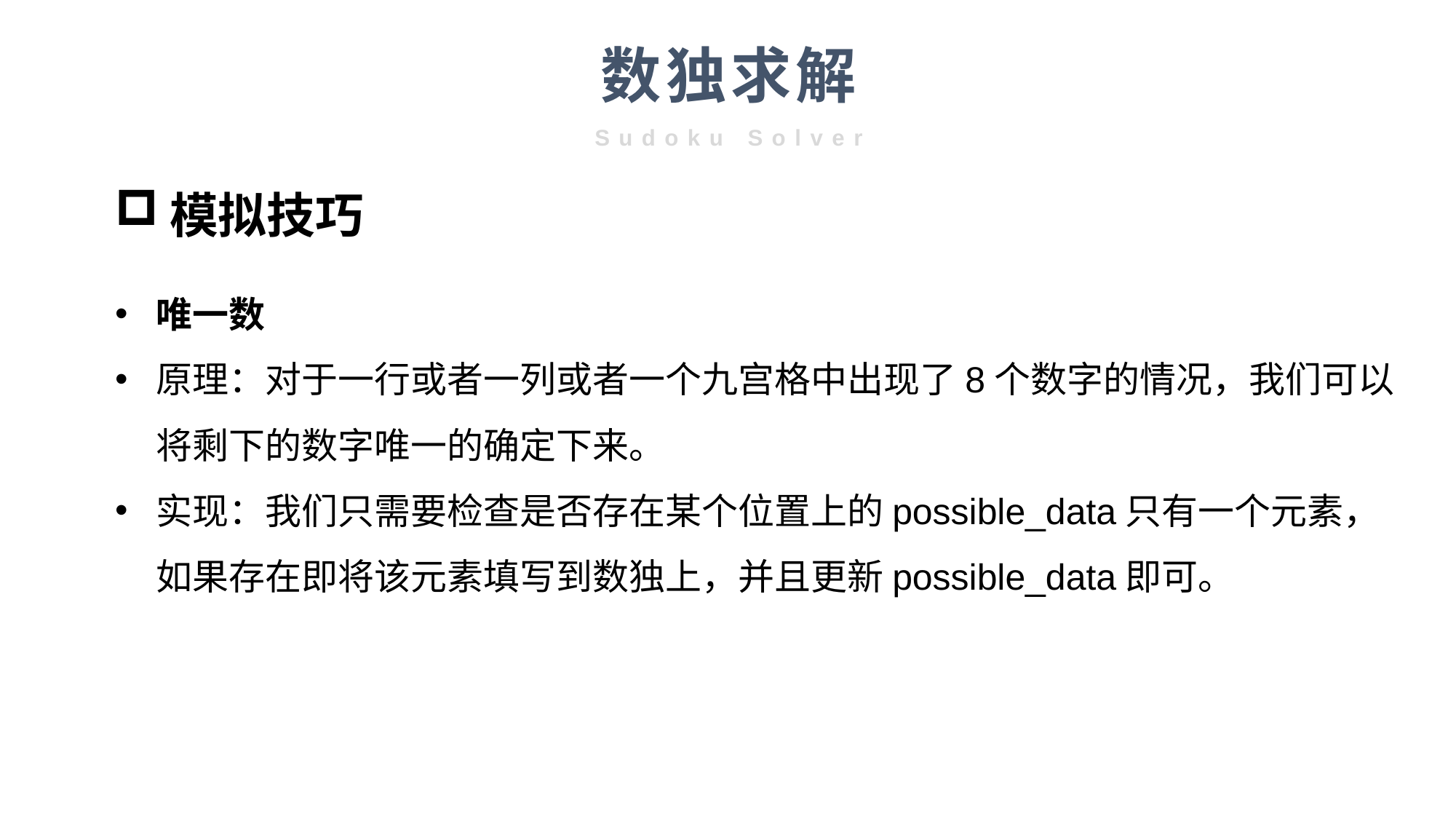

数独求解
Sudoku Solver
模拟技巧
唯一数
原理：对于一行或者一列或者一个九宫格中出现了8个数字的情况，我们可以将剩下的数字唯一的确定下来。
实现：我们只需要检查是否存在某个位置上的possible_data只有一个元素，如果存在即将该元素填写到数独上，并且更新possible_data即可。